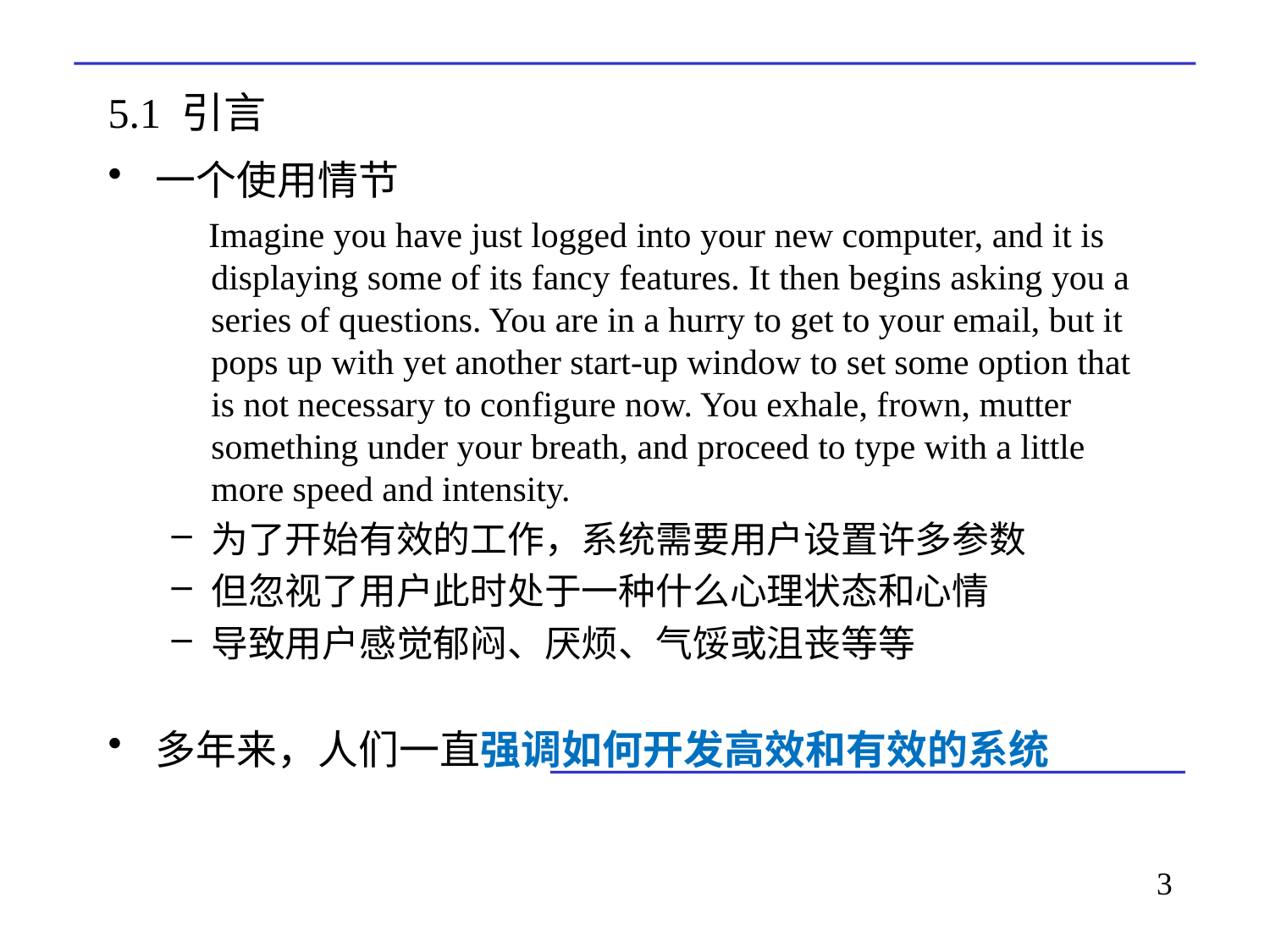

# 5.1 引言
一个使用情节
    Imagine you have just logged into your new computer, and it is displaying some of its fancy features. It then begins asking you a series of questions. You are in a hurry to get to your email, but it pops up with yet another start-up window to set some option that is not necessary to configure now. You exhale, frown, mutter something under your breath, and proceed to type with a little more speed and intensity.
为了开始有效的工作，系统需要用户设置许多参数
但忽视了用户此时处于一种什么心理状态和心情
导致用户感觉郁闷、厌烦、气馁或沮丧等等

多年来，人们一直强调如何开发高效和有效的系统
3